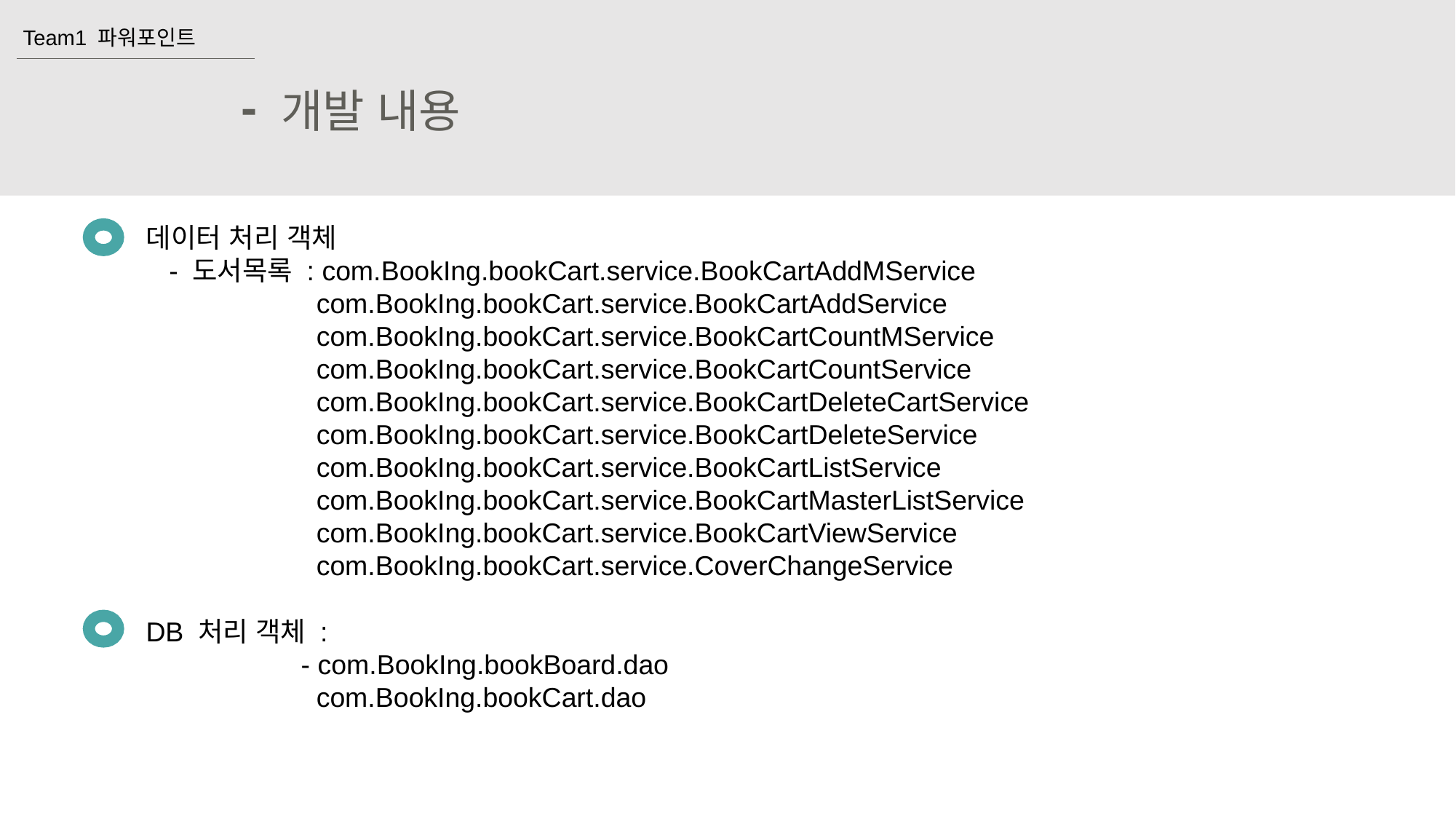

Team1 파워포인트
-
개발 내용
데이터 처리 객체
   - 도서목록 : com.BookIng.bookCart.service.BookCartAddMService
	        com.BookIng.bookCart.service.BookCartAddService
	        com.BookIng.bookCart.service.BookCartCountMService
	        com.BookIng.bookCart.service.BookCartCountService
	        com.BookIng.bookCart.service.BookCartDeleteCartService
	        com.BookIng.bookCart.service.BookCartDeleteService
	        com.BookIng.bookCart.service.BookCartListService
	        com.BookIng.bookCart.service.BookCartMasterListService
	        com.BookIng.bookCart.service.BookCartViewService
	        com.BookIng.bookCart.service.CoverChangeService

DB 처리 객체 :
	      - com.BookIng.bookBoard.dao
	        com.BookIng.bookCart.dao